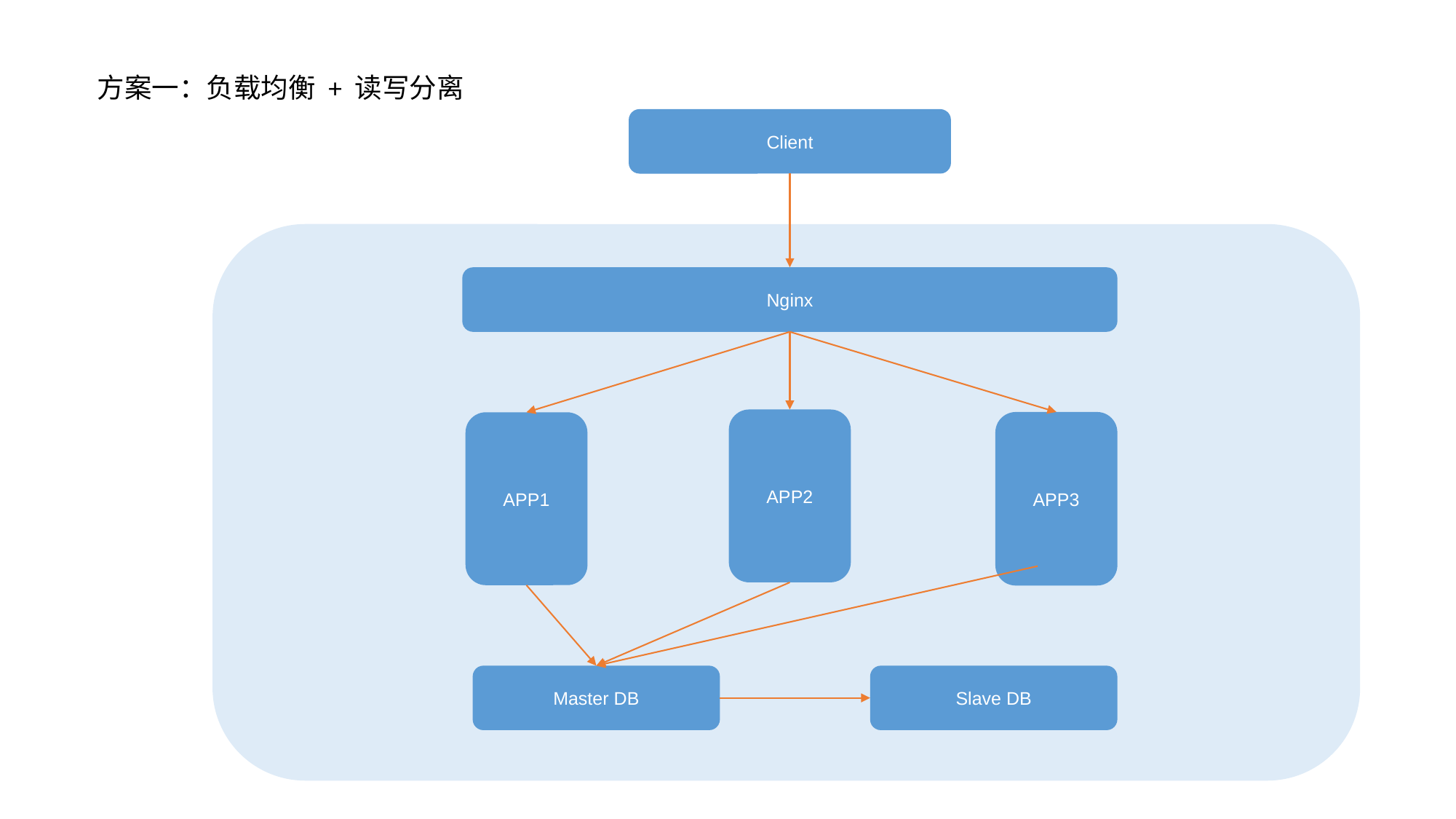

方案一：负载均衡 + 读写分离
Client

Nginx
APP2
APP3
APP1
Master DB
Slave DB